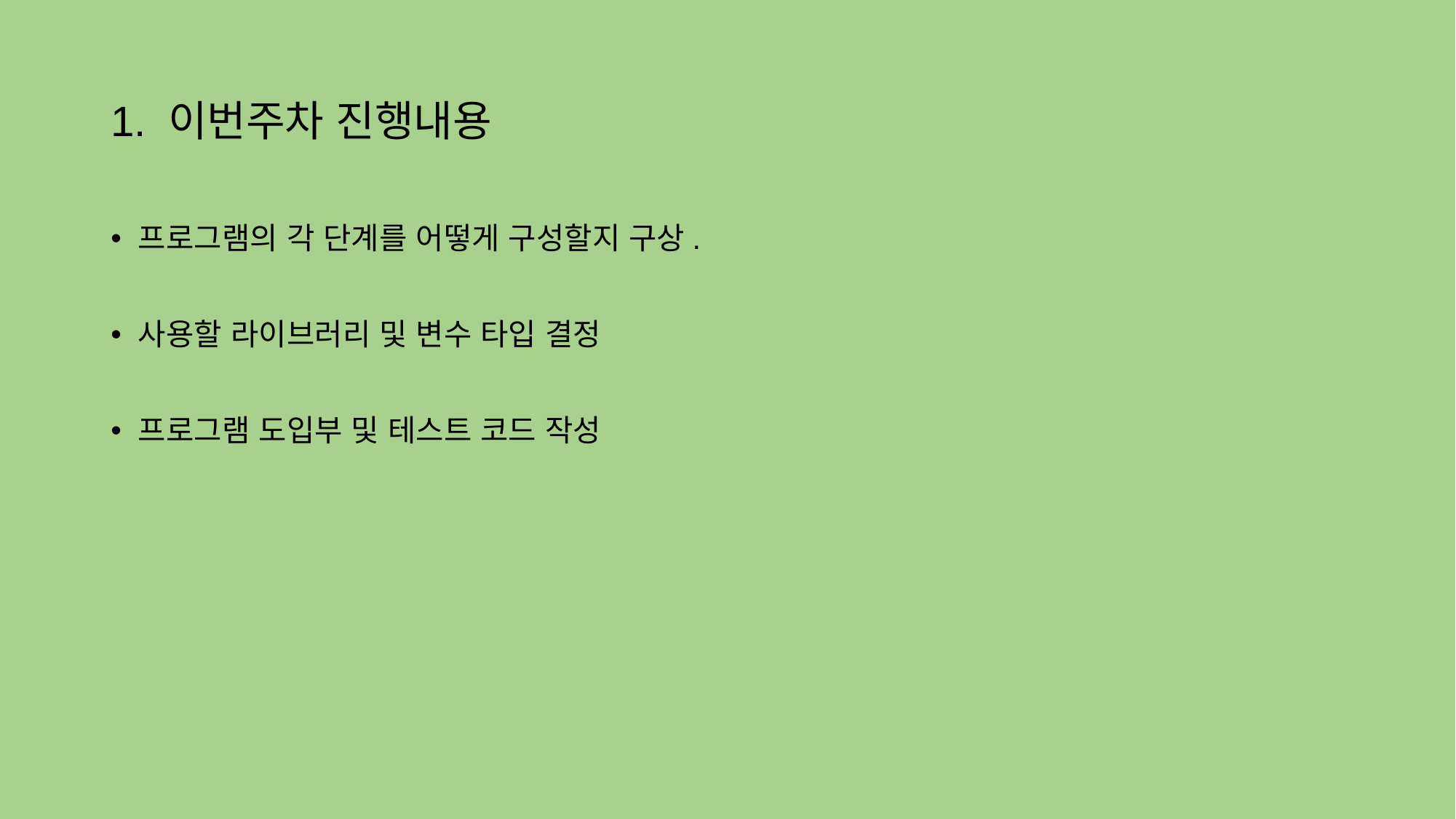

# 1. 이번주차 진행내용
프로그램의 각 단계를 어떻게 구성할지 구상.

사용할 라이브러리 및 변수 타입 결정

프로그램 도입부 및 테스트 코드 작성